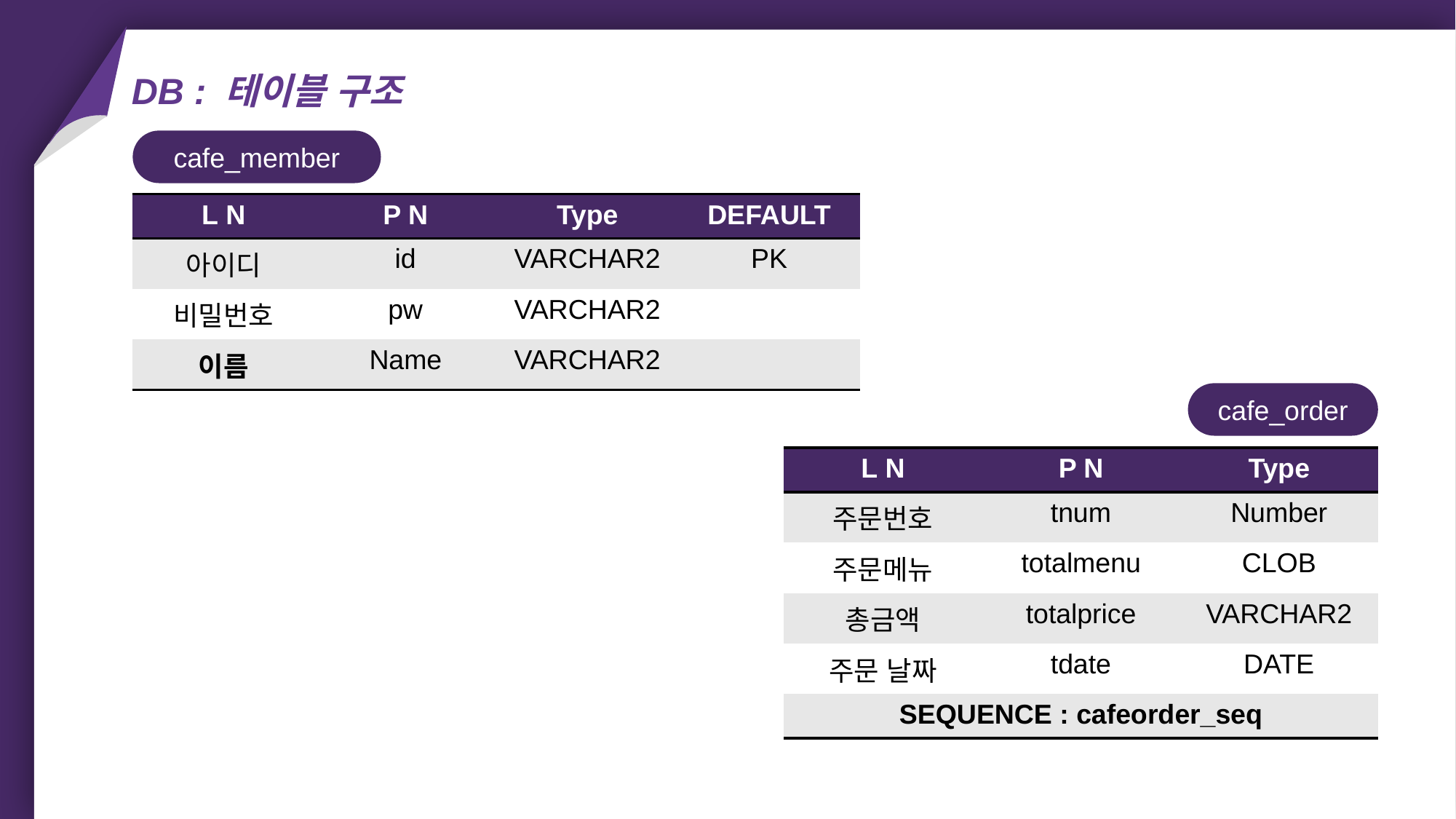

# DB : 테이블 구조
cafe_member
| L N | P N | Type | DEFAULT |
| --- | --- | --- | --- |
| 아이디 | id | VARCHAR2 | PK |
| 비밀번호 | pw | VARCHAR2 |  |
| 이름 | Name | VARCHAR2 |  |
cafe_order
| L N | P N | Type |
| --- | --- | --- |
| 주문번호 | tnum | Number |
| 주문메뉴 | totalmenu | CLOB |
| 총금액 | totalprice | VARCHAR2 |
| 주문 날짜 | tdate | DATE |
| SEQUENCE : cafeorder\_seq |  |  |